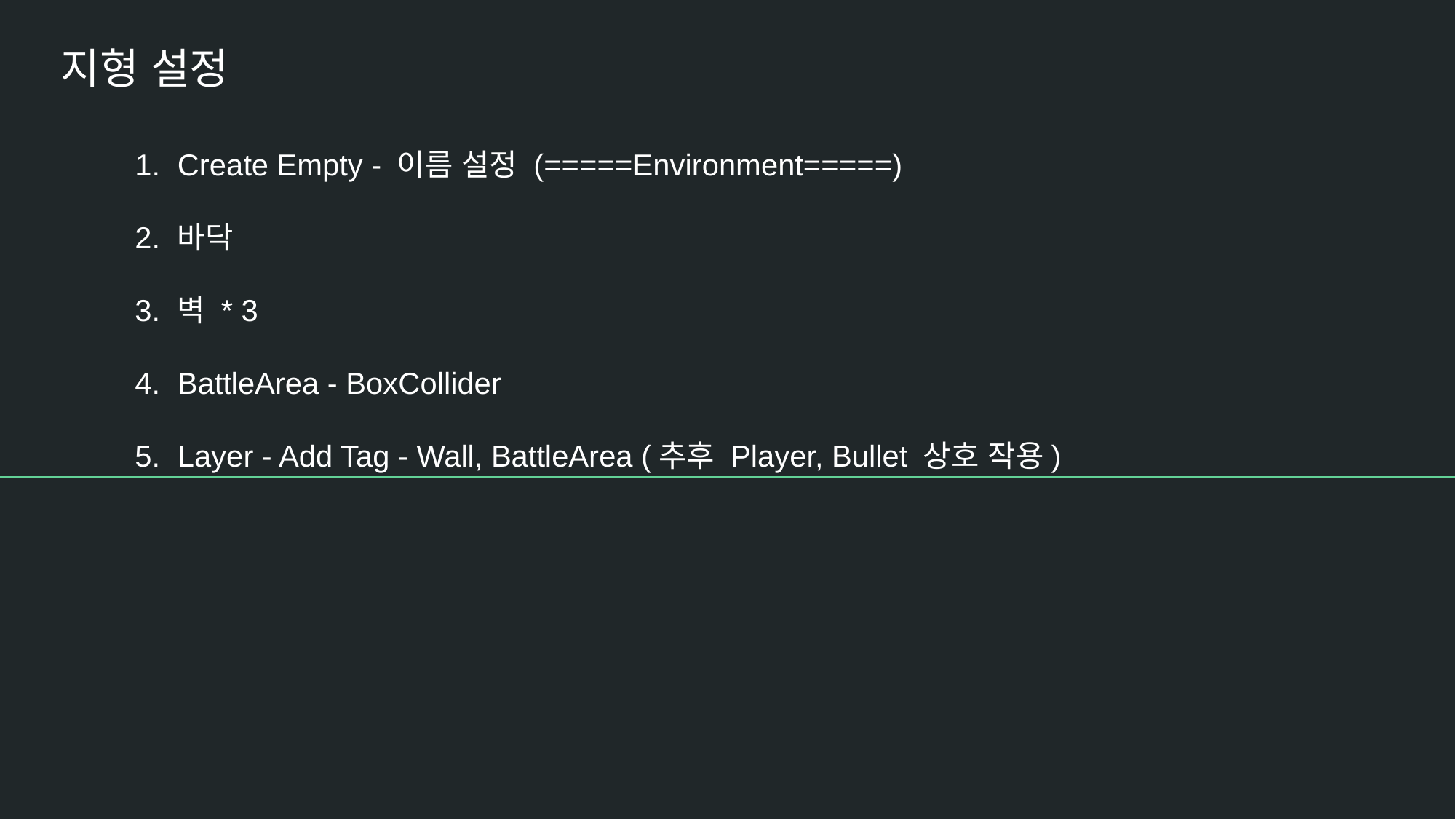

지형 설정
Create Empty - 이름 설정 (=====Environment=====)
바닥
벽 * 3
BattleArea - BoxCollider
Layer - Add Tag - Wall, BattleArea (추후 Player, Bullet 상호 작용)